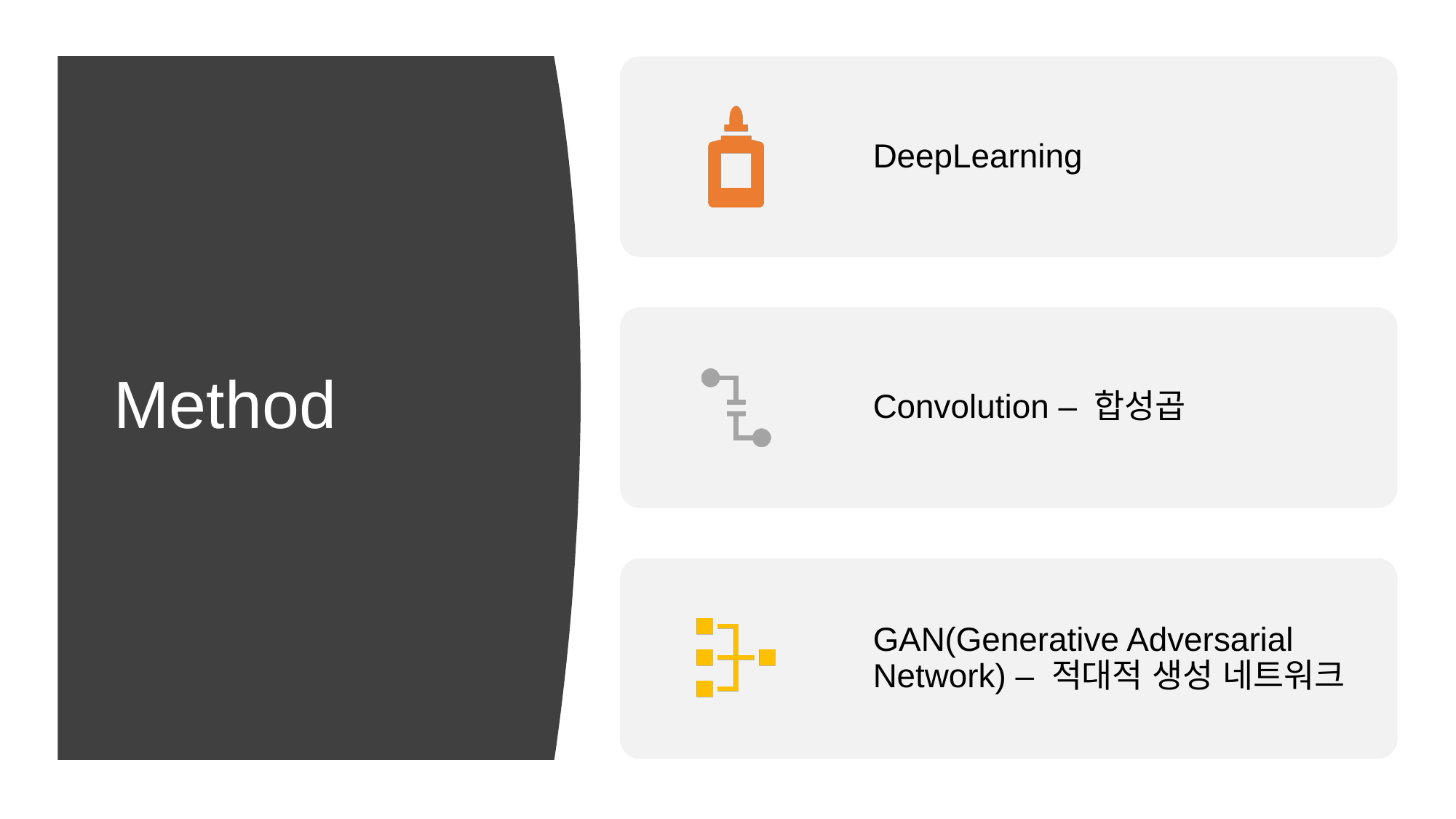

DeepLearning
Convolution – 합성곱
GAN(Generative Adversarial Network) – 적대적 생성 네트워크

# Method